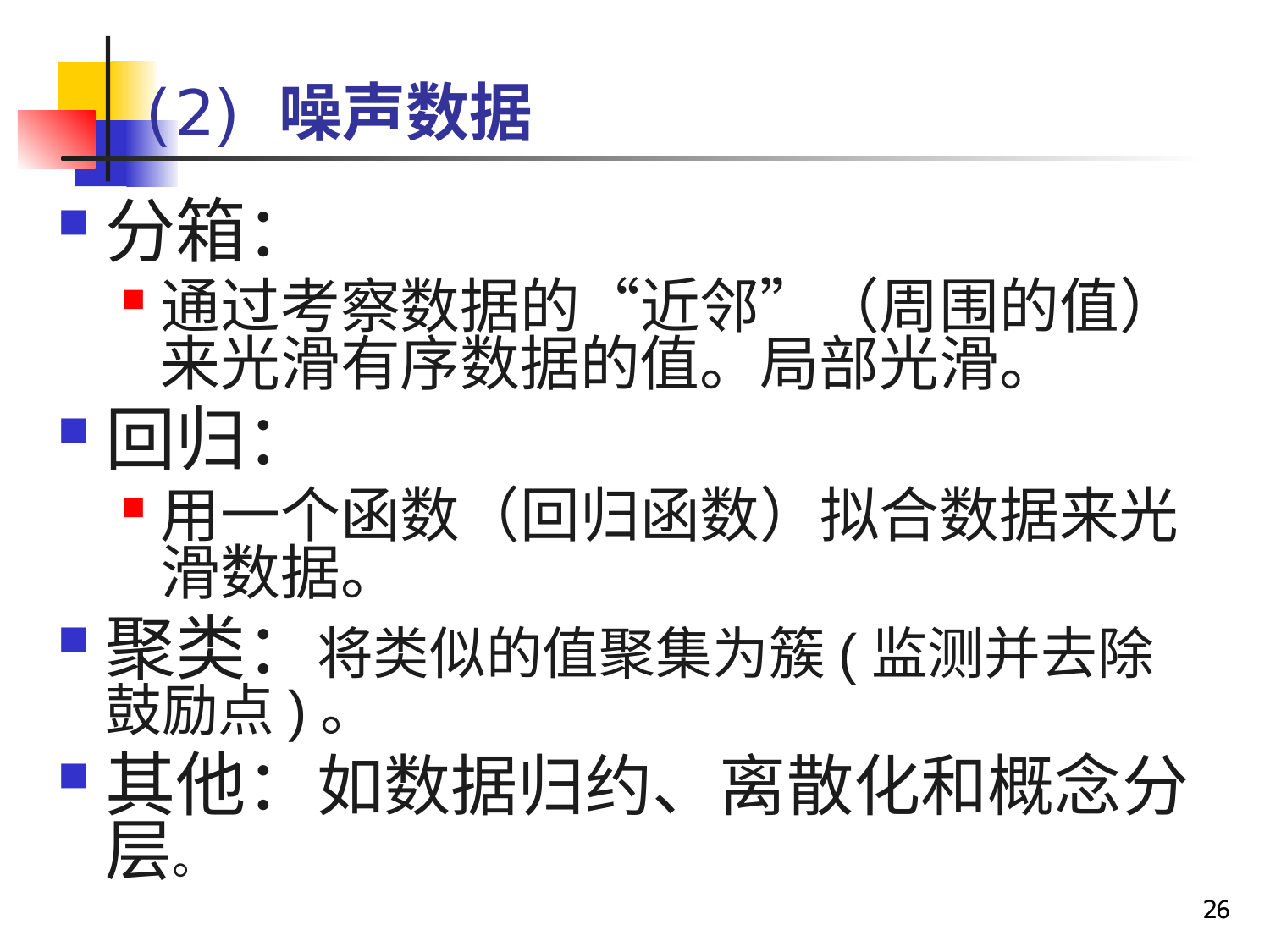

(2) 噪声数据
分箱：
通过考察数据的“近邻”（周围的值）来光滑有序数据的值。局部光滑。
回归：
用一个函数（回归函数）拟合数据来光滑数据。
聚类：将类似的值聚集为簇(监测并去除鼓励点)。
其他：如数据归约、离散化和概念分层。
26